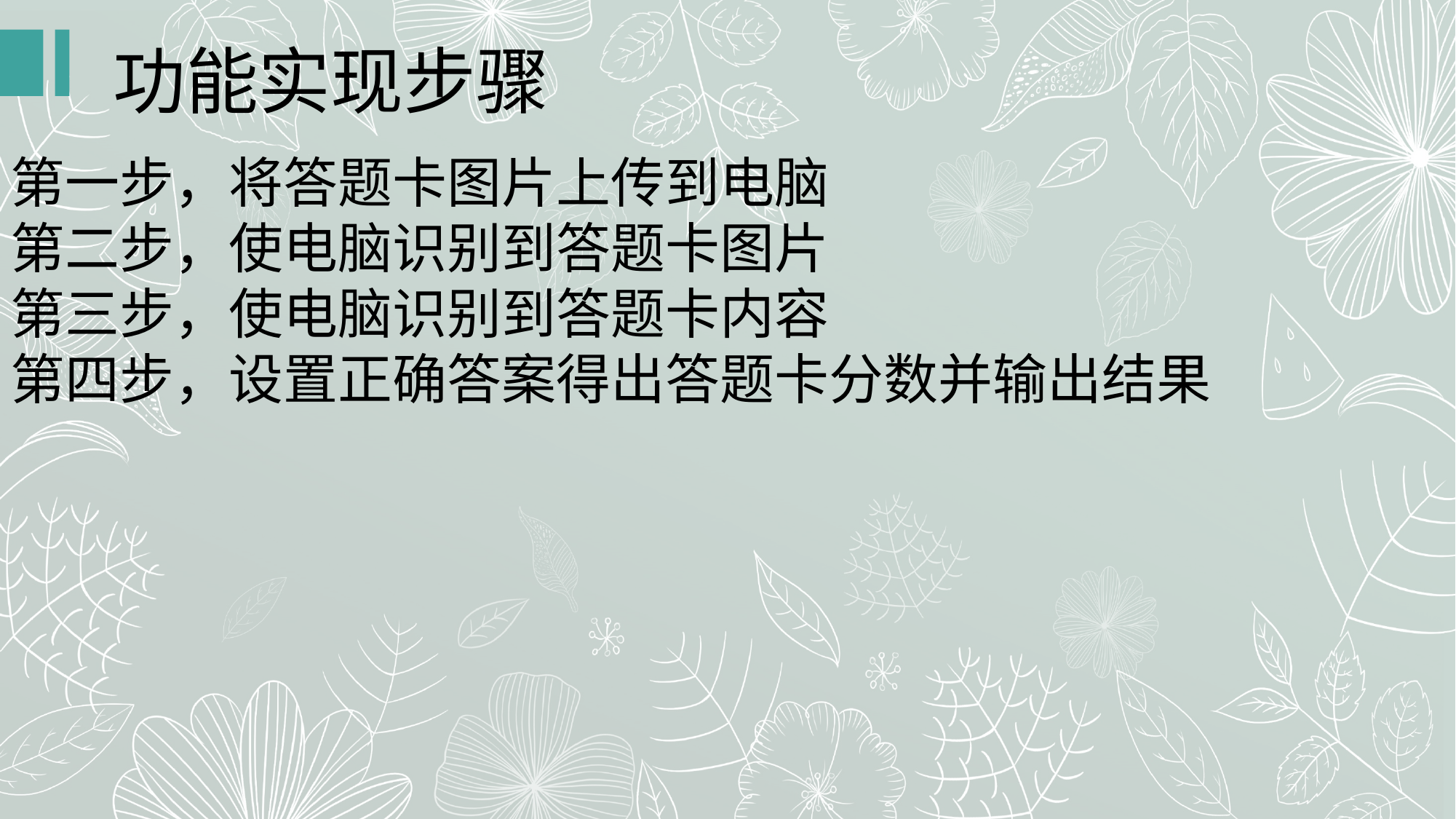

功能实现步骤
第一步，将答题卡图片上传到电脑
第二步，使电脑识别到答题卡图片
第三步，使电脑识别到答题卡内容
第四步，设置正确答案得出答题卡分数并输出结果